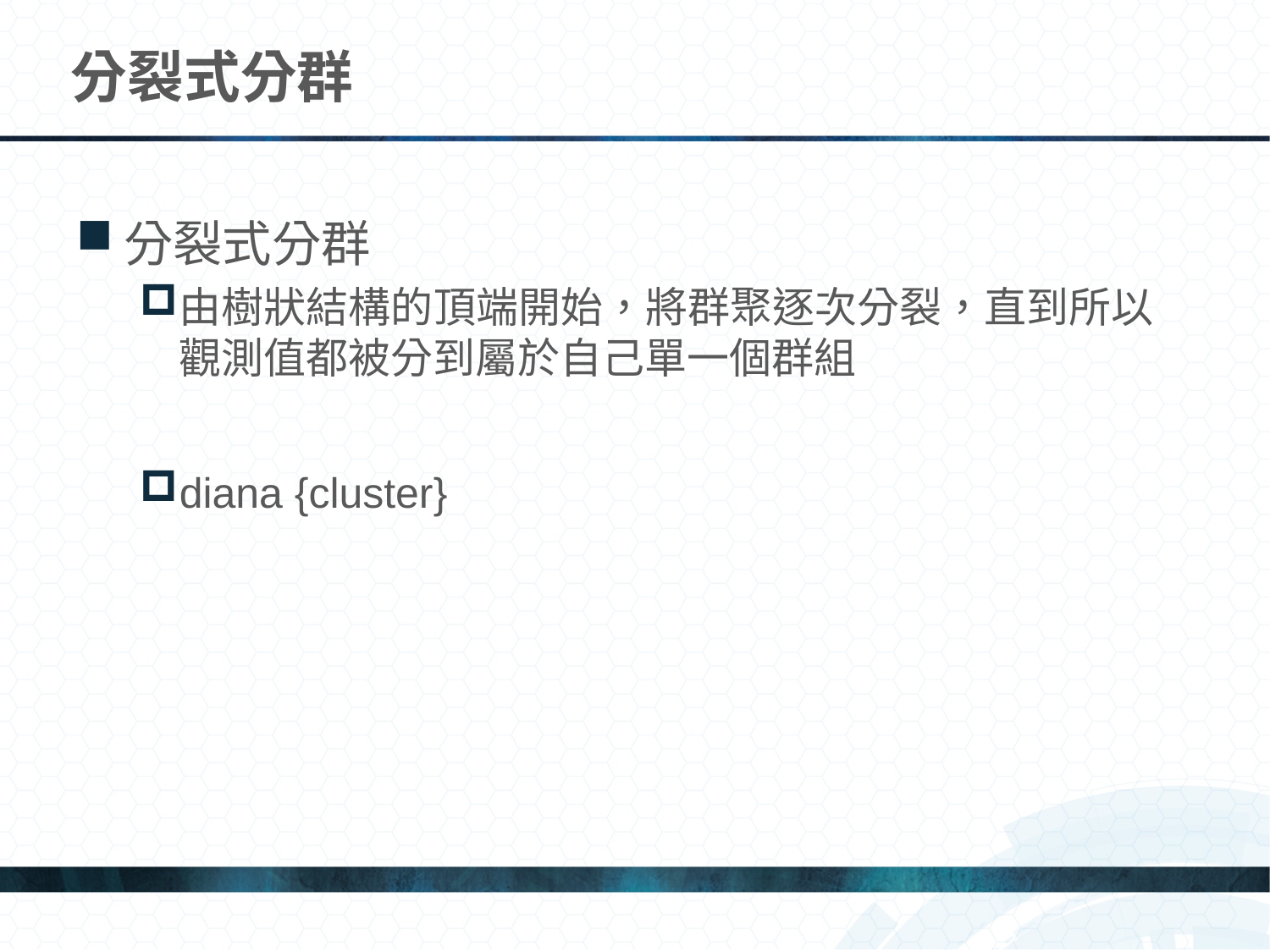

# 分裂式分群
分裂式分群
由樹狀結構的頂端開始，將群聚逐次分裂，直到所以觀測值都被分到屬於自己單一個群組

diana {cluster}